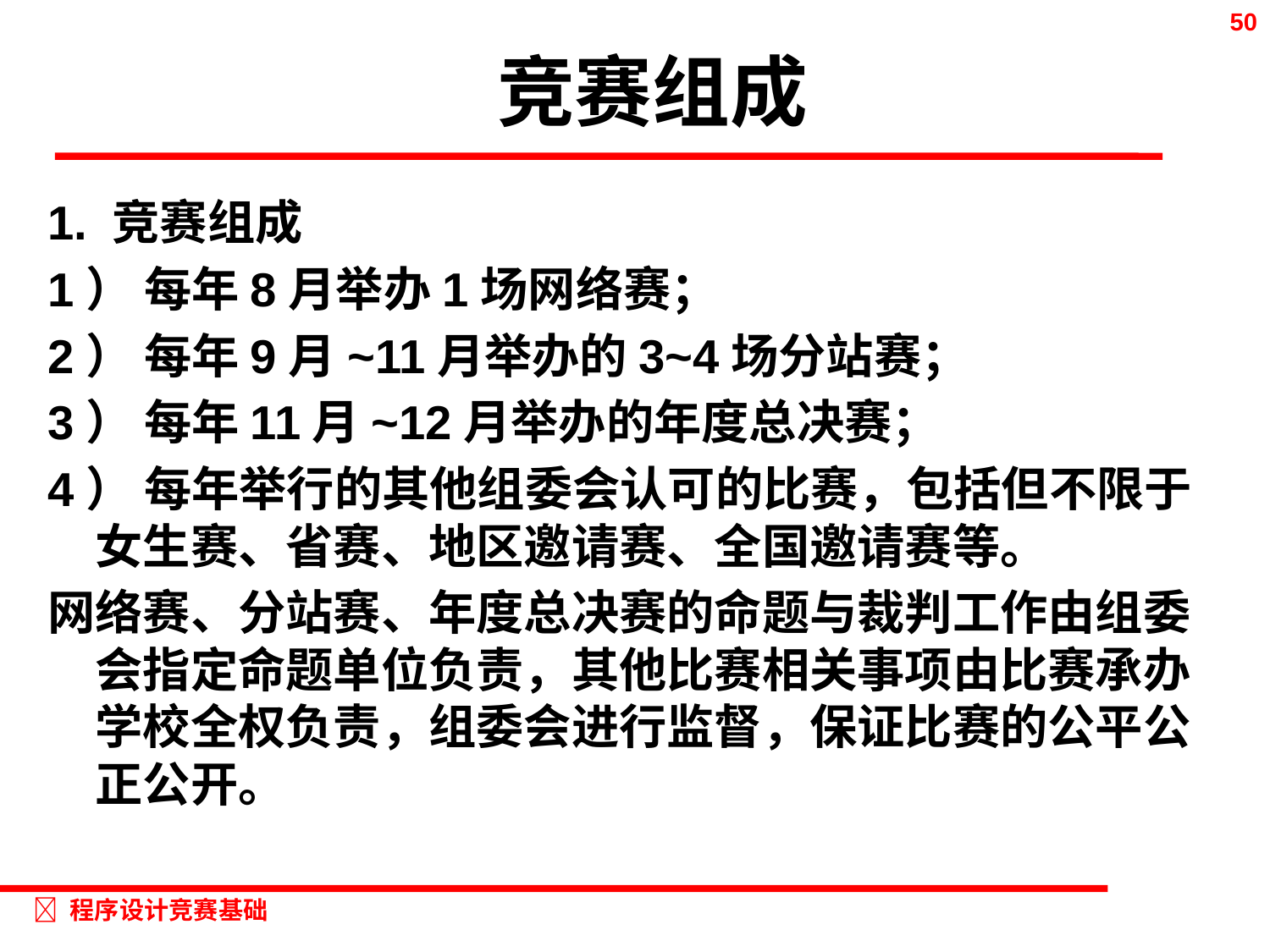

# 竞赛组成
1. 竞赛组成
1） 每年8月举办1场网络赛；
2） 每年9月~11月举办的3~4场分站赛；
3） 每年11月~12月举办的年度总决赛；
4） 每年举行的其他组委会认可的比赛，包括但不限于女生赛、省赛、地区邀请赛、全国邀请赛等。
网络赛、分站赛、年度总决赛的命题与裁判工作由组委会指定命题单位负责，其他比赛相关事项由比赛承办学校全权负责，组委会进行监督，保证比赛的公平公正公开。